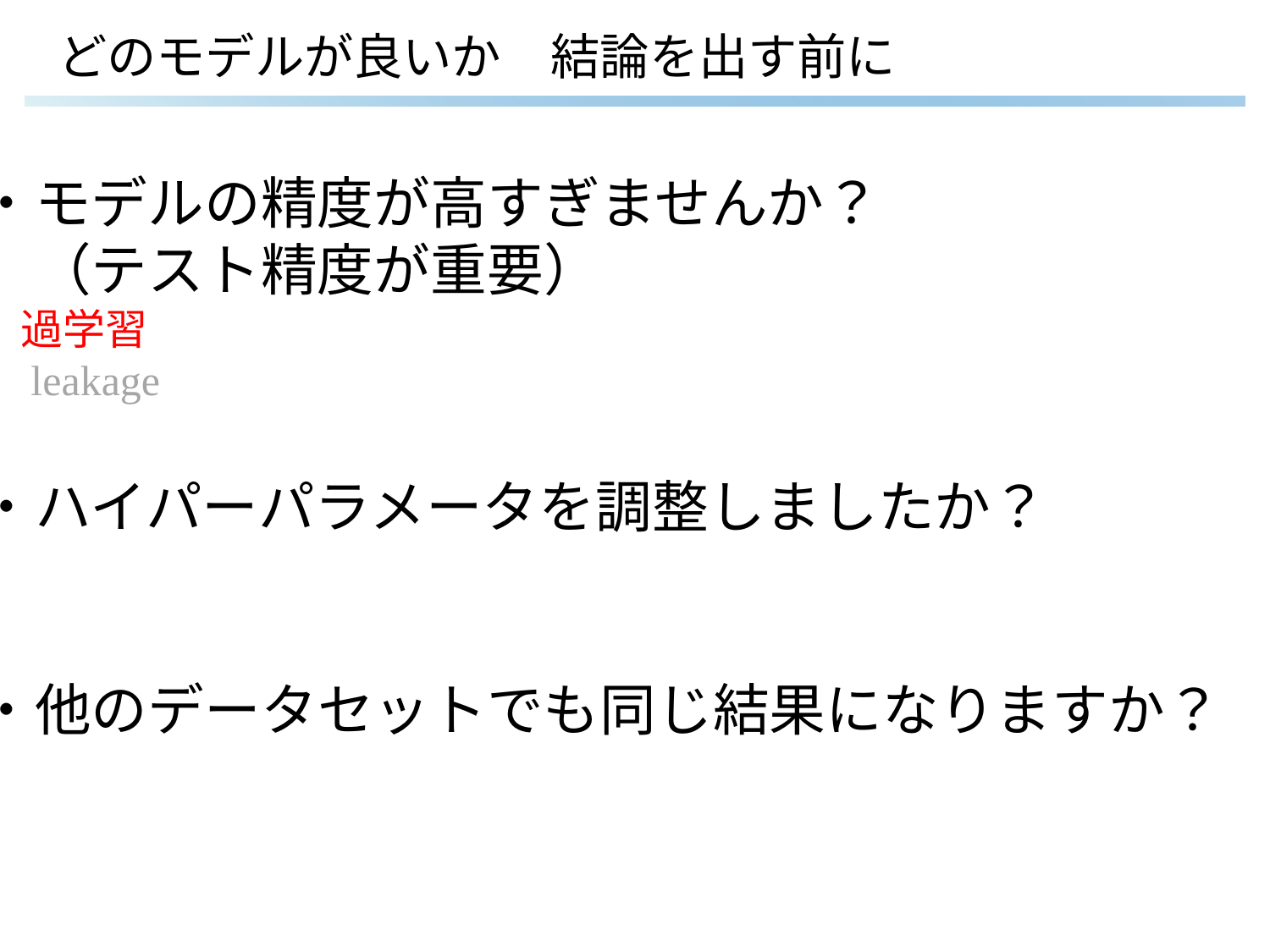

# どのモデルが良いか　結論を出す前に
・モデルの精度が高すぎませんか？
　（テスト精度が重要）
　過学習
　leakage

・ハイパーパラメータを調整しましたか？

・他のデータセットでも同じ結果になりますか？